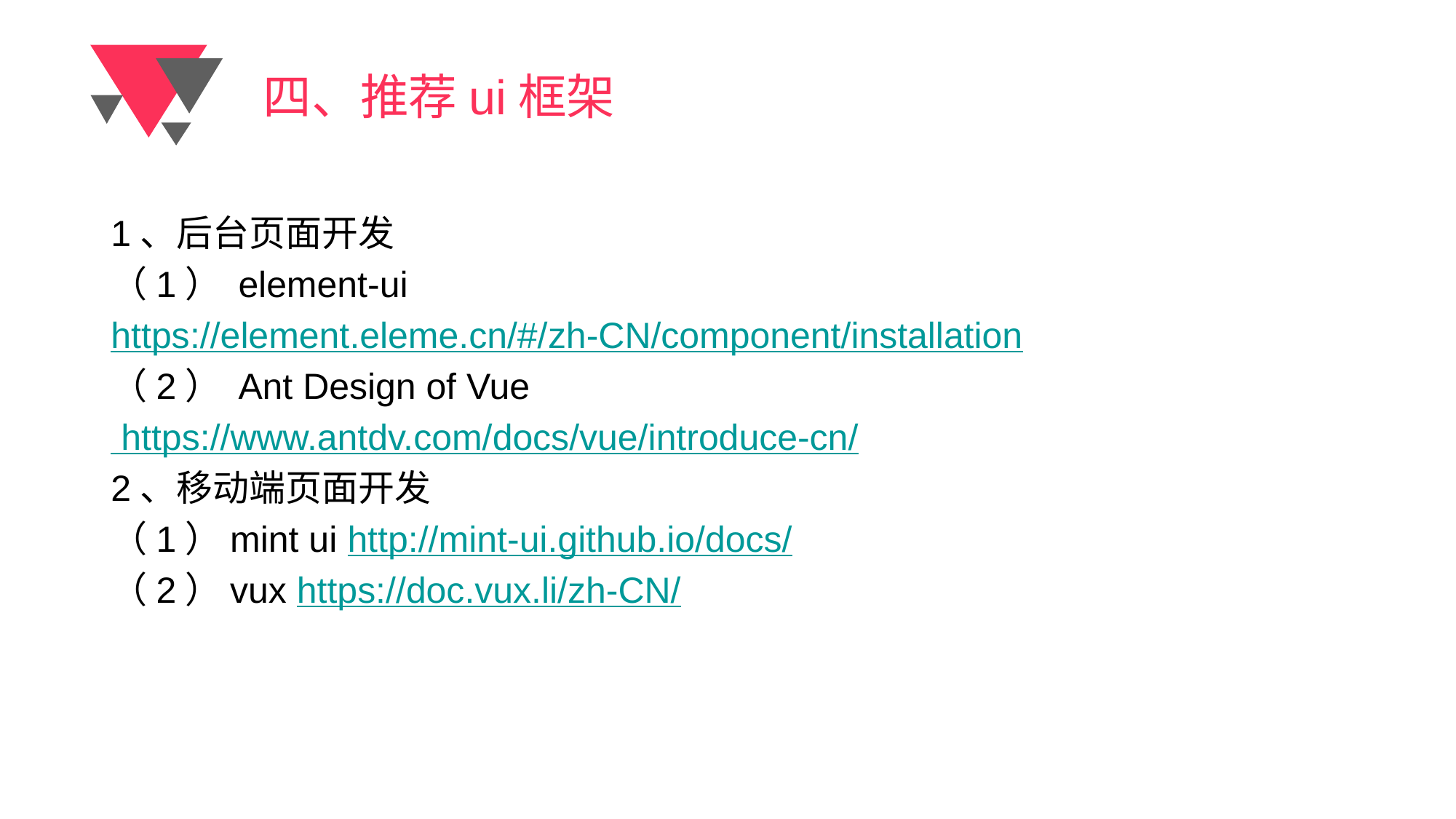

# 四、推荐ui框架
1、后台页面开发
（1） element-ui
https://element.eleme.cn/#/zh-CN/component/installation
（2） Ant Design of Vue
 https://www.antdv.com/docs/vue/introduce-cn/
2、移动端页面开发
（1）mint ui http://mint-ui.github.io/docs/
（2）vux https://doc.vux.li/zh-CN/